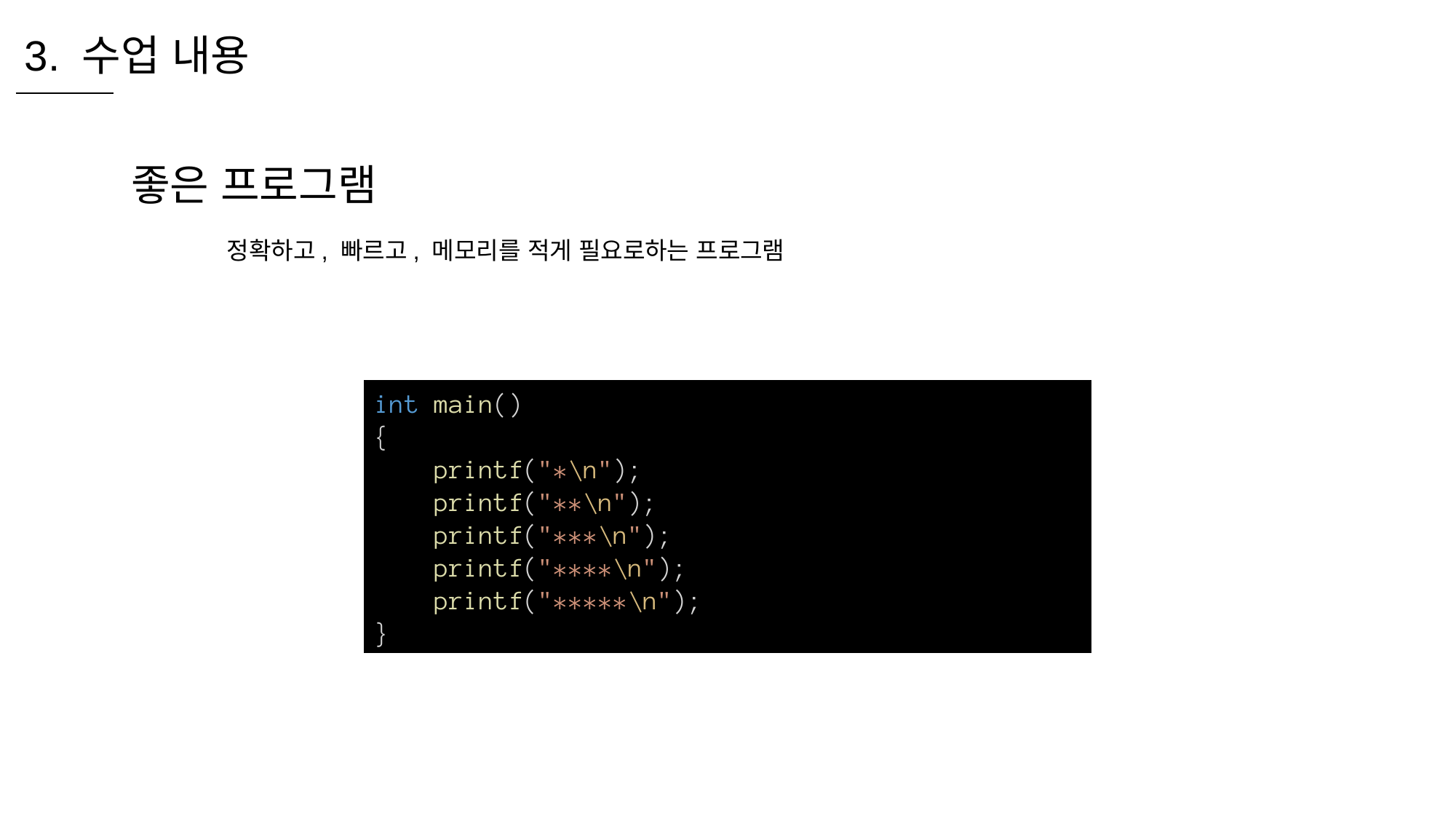

3. 수업 내용
좋은 프로그램
정확하고, 빠르고, 메모리를 적게 필요로하는 프로그램
int main()
{
    printf("*\n");
    printf("**\n");
    printf("***\n");
    printf("****\n");
    printf("*****\n");
}